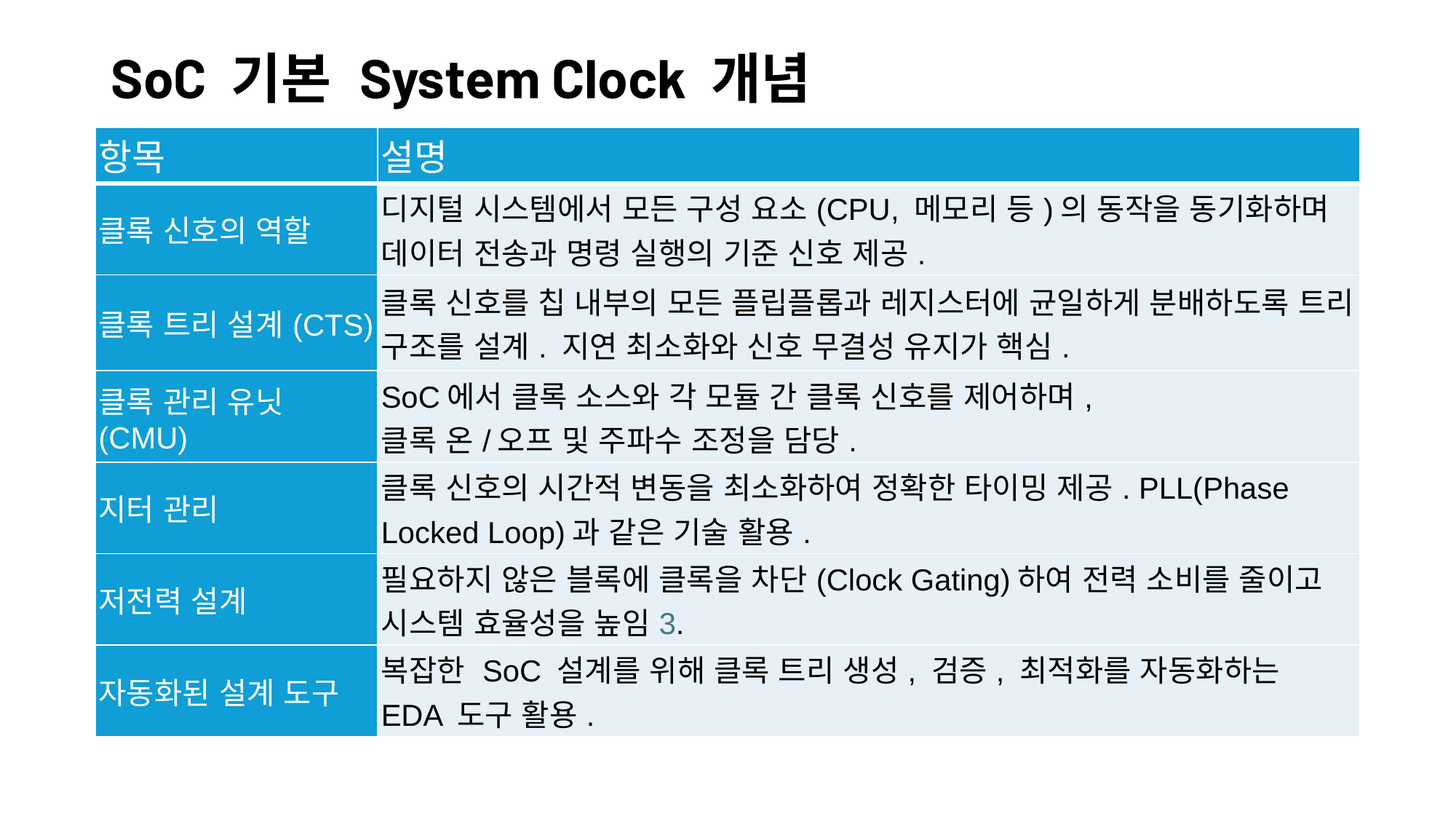

# SoC 기본 System Clock 개념
| 항목 | 설명 |
| --- | --- |
| 클록 신호의 역할 | 디지털 시스템에서 모든 구성 요소(CPU, 메모리 등)의 동작을 동기화하며 데이터 전송과 명령 실행의 기준 신호 제공. |
| 클록 트리 설계(CTS) | 클록 신호를 칩 내부의 모든 플립플롭과 레지스터에 균일하게 분배하도록 트리 구조를 설계. 지연 최소화와 신호 무결성 유지가 핵심. |
| 클록 관리 유닛(CMU) | SoC에서 클록 소스와 각 모듈 간 클록 신호를 제어하며, 클록 온/오프 및 주파수 조정을 담당. |
| 지터 관리 | 클록 신호의 시간적 변동을 최소화하여 정확한 타이밍 제공. PLL(Phase Locked Loop)과 같은 기술 활용. |
| 저전력 설계 | 필요하지 않은 블록에 클록을 차단(Clock Gating)하여 전력 소비를 줄이고 시스템 효율성을 높임3. |
| 자동화된 설계 도구 | 복잡한 SoC 설계를 위해 클록 트리 생성, 검증, 최적화를 자동화하는 EDA 도구 활용. |